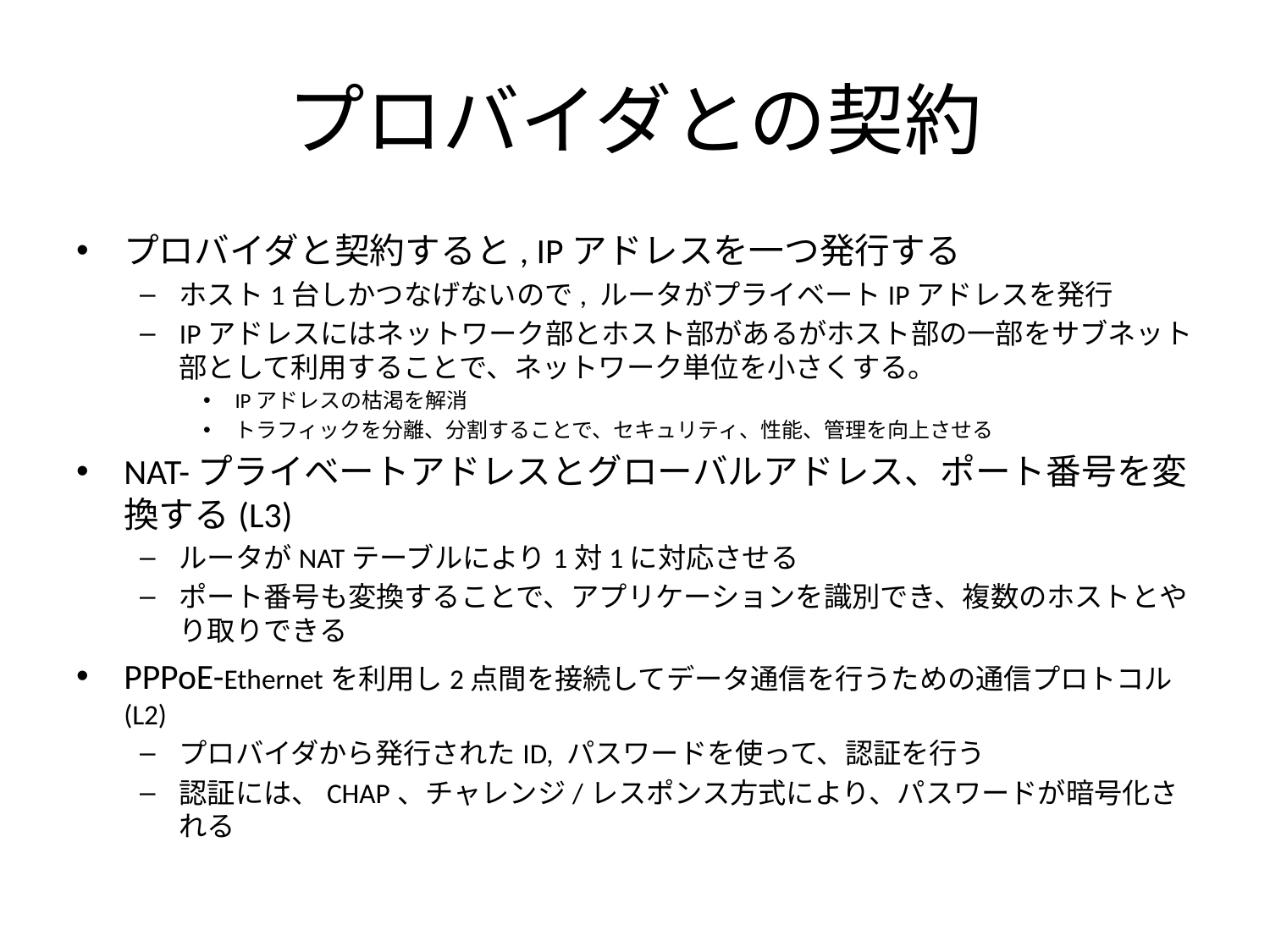

# プロバイダとの契約
プロバイダと契約すると, IPアドレスを一つ発行する
ホスト1台しかつなげないので, ルータがプライベートIPアドレスを発行
IPアドレスにはネットワーク部とホスト部があるがホスト部の一部をサブネット部として利用することで、ネットワーク単位を小さくする。
IPアドレスの枯渇を解消
トラフィックを分離、分割することで、セキュリティ、性能、管理を向上させる
NAT-プライベートアドレスとグローバルアドレス、ポート番号を変換する(L3)
ルータがNATテーブルにより1対1に対応させる
ポート番号も変換することで、アプリケーションを識別でき、複数のホストとやり取りできる
PPPoE-Ethernetを利用し2点間を接続してデータ通信を行うための通信プロトコル(L2)
プロバイダから発行されたID, パスワードを使って、認証を行う
認証には、CHAP、チャレンジ/レスポンス方式により、パスワードが暗号化される